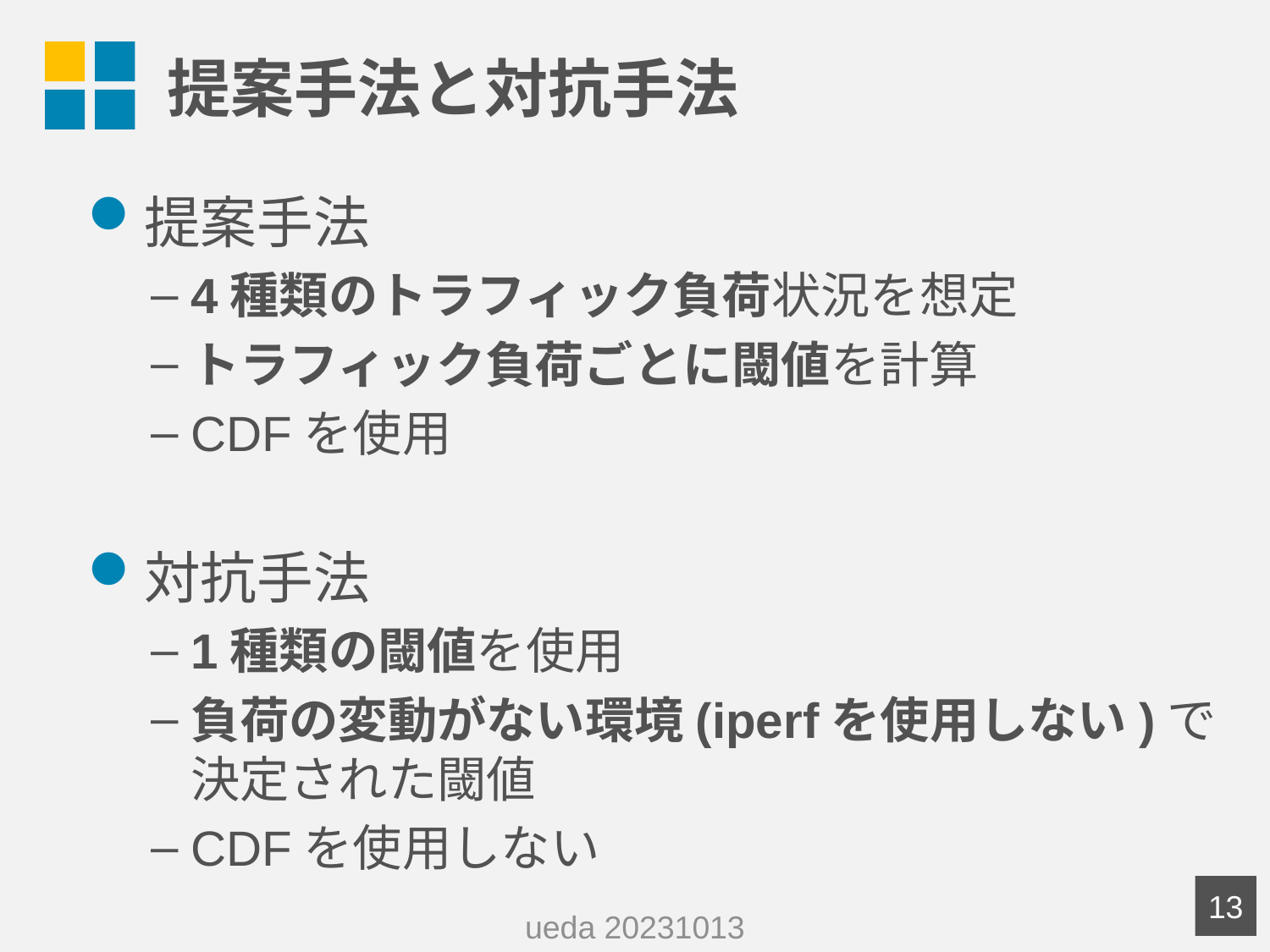

# 提案手法と対抗手法
提案手法
4種類のトラフィック負荷状況を想定
トラフィック負荷ごとに閾値を計算
CDFを使用

対抗手法
1種類の閾値を使用
負荷の変動がない環境(iperfを使用しない)で決定された閾値
CDFを使用しない
13
ueda 20231013